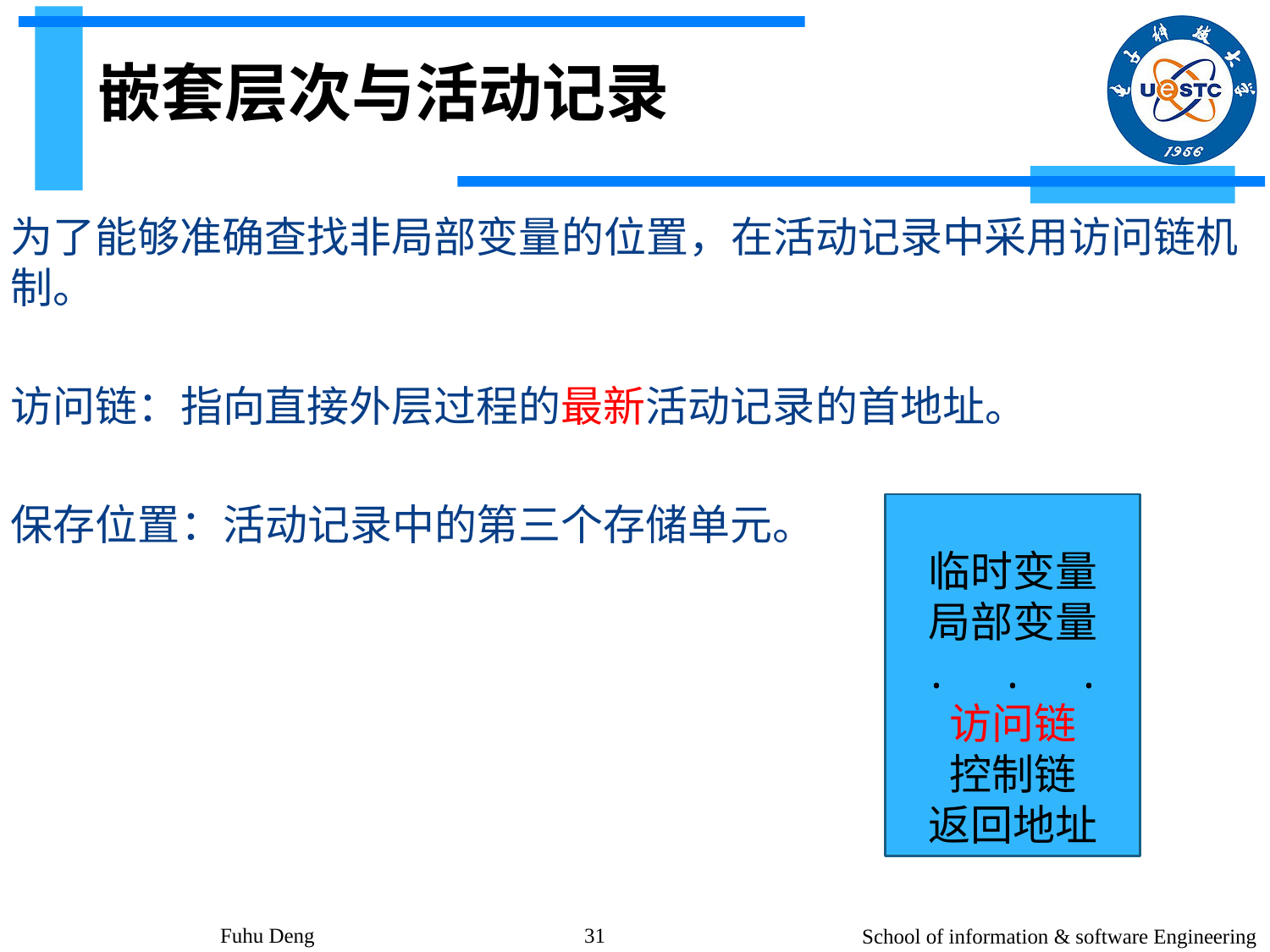

# 嵌套层次与活动记录
为了能够准确查找非局部变量的位置，在活动记录中采用访问链机制。

访问链：指向直接外层过程的最新活动记录的首地址。

保存位置：活动记录中的第三个存储单元。

临时变量
局部变量
.  .  .
访问链
控制链
返回地址
Fuhu Deng
31
School of information & software Engineering